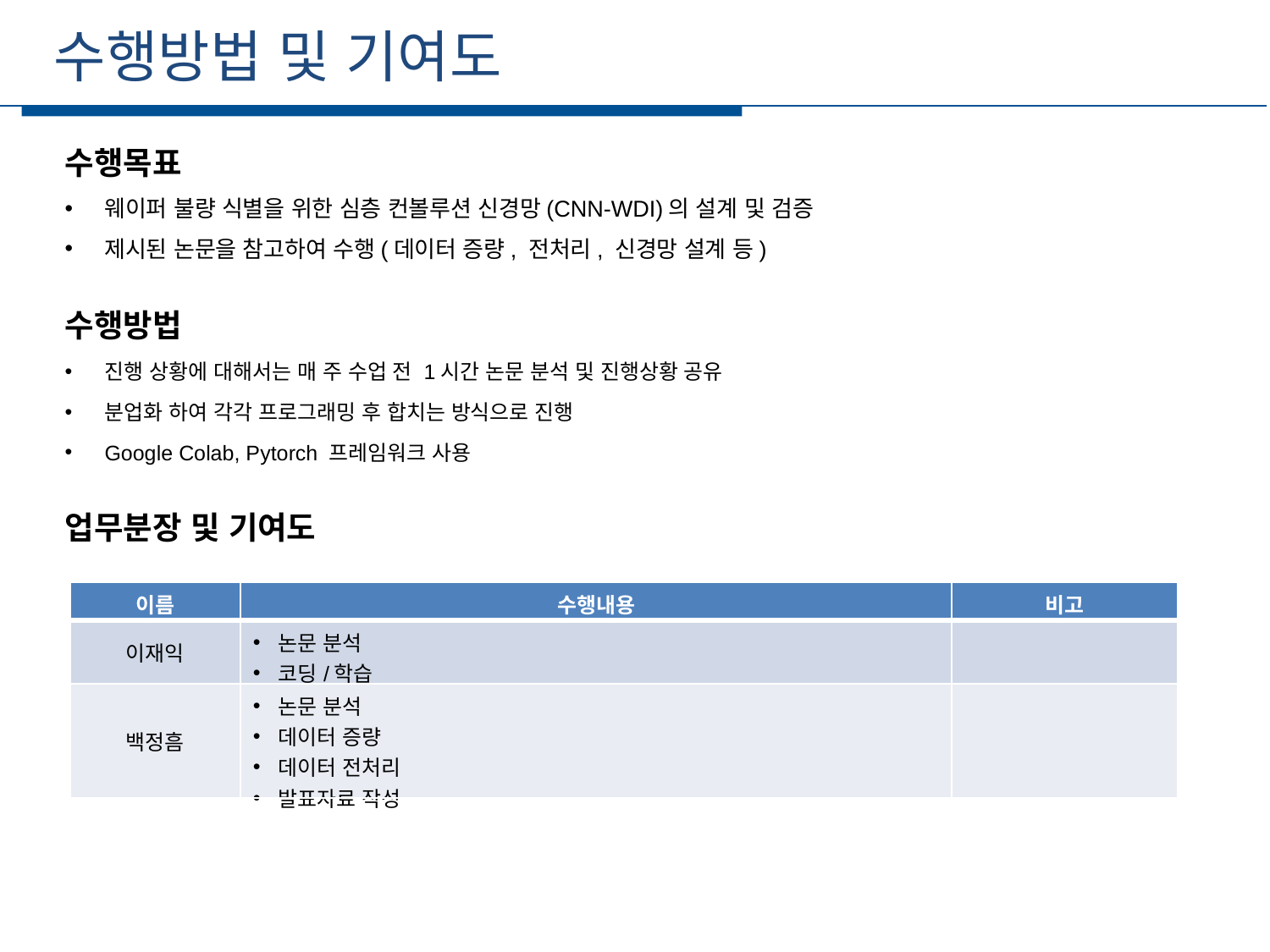

수행방법 및 기여도
세부일정

수행목표
웨이퍼 불량 식별을 위한 심층 컨볼루션 신경망(CNN-WDI)의 설계 및 검증
제시된 논문을 참고하여 수행(데이터 증량, 전처리, 신경망 설계 등)

수행방법
진행 상황에 대해서는 매 주 수업 전 1시간 논문 분석 및 진행상황 공유
분업화 하여 각각 프로그래밍 후 합치는 방식으로 진행
Google Colab, Pytorch 프레임워크 사용

업무분장 및 기여도

| 이름 | 수행내용 | 비고 |
| --- | --- | --- |
| 이재익 | 논문 분석 코딩/학습 |  |
| 백정흠 | 논문 분석 데이터 증량 데이터 전처리 발표자료 작성 |  |